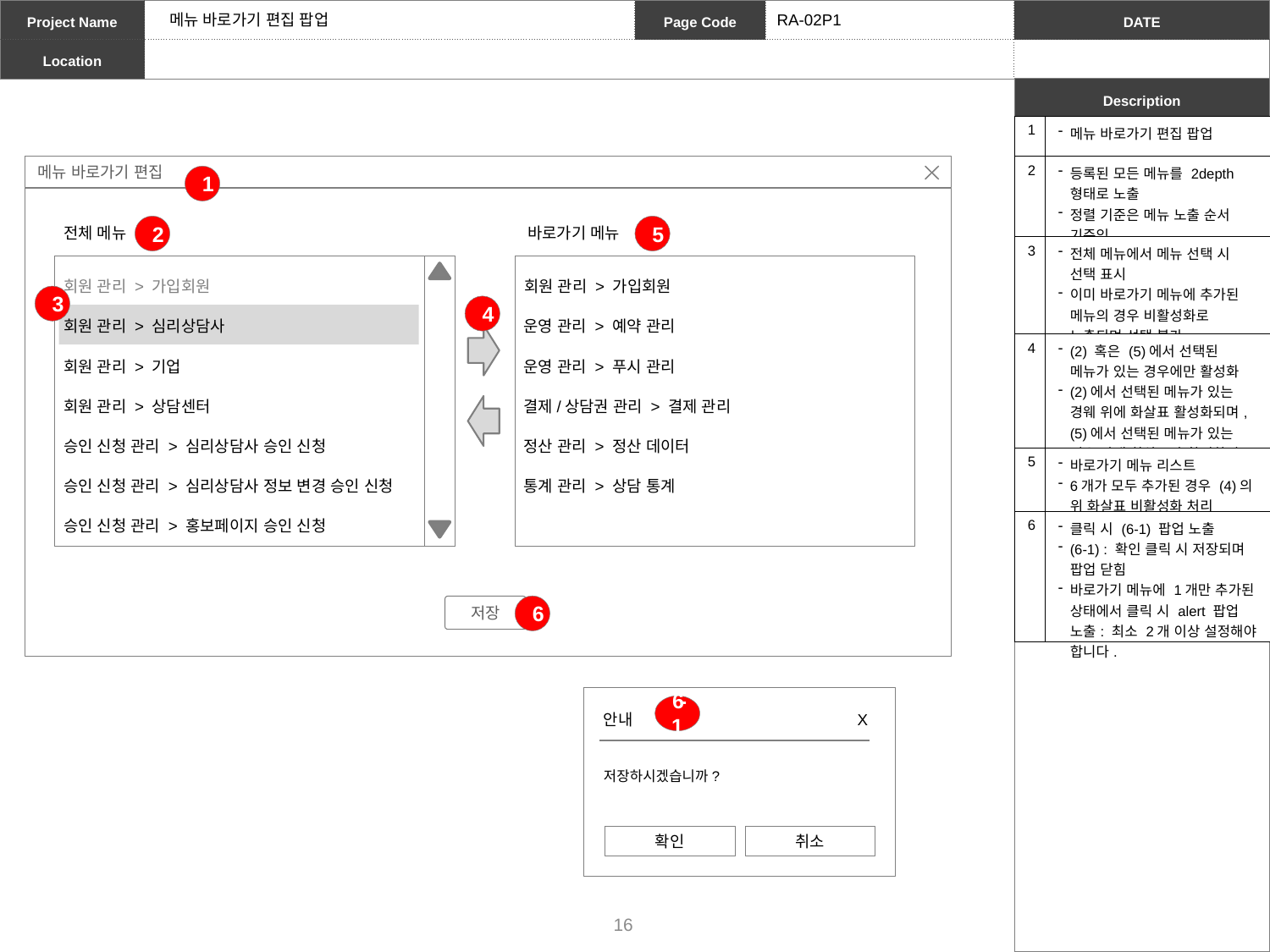

메뉴 바로가기 편집 팝업
RA-02P1
| 1 | 메뉴 바로가기 편집 팝업 |
| --- | --- |
| 2 | 등록된 모든 메뉴를 2depth 형태로 노출 정렬 기준은 메뉴 노출 순서 기준임 |
| 3 | 전체 메뉴에서 메뉴 선택 시 선택 표시 이미 바로가기 메뉴에 추가된 메뉴의 경우 비활성화로 노출되며 선택 불가 |
| 4 | (2) 혹은 (5)에서 선택된 메뉴가 있는 경우에만 활성화 (2)에서 선택된 메뉴가 있는 경웨 위에 화살표 활성화되며, (5)에서 선택된 메뉴가 있는 경우 아래 화살표가 활성화됨 |
| 5 | 바로가기 메뉴 리스트 6개가 모두 추가된 경우 (4)의 위 화살표 비활성화 처리 |
| 6 | 클릭 시 (6-1) 팝업 노출 (6-1) : 확인 클릭 시 저장되며 팝업 닫힘 바로가기 메뉴에 1개만 추가된 상태에서 클릭 시 alert 팝업 노출: 최소 2개 이상 설정해야 합니다. |
메뉴 바로가기 편집

전체 메뉴
바로가기 메뉴

회원 관리 > 가입회원
회원 관리 > 가입회원

회원 관리 > 심리상담사
운영 관리 > 예약 관리

회원 관리 > 기업
운영 관리 > 푸시 관리
회원 관리 > 상담센터
결제/상담권 관리 > 결제 관리

승인 신청 관리 > 심리상담사 승인 신청
정산 관리 > 정산 데이터
승인 신청 관리 > 심리상담사 정보 변경 승인 신청
통계 관리 > 상담 통계
승인 신청 관리 > 홍보페이지 승인 신청

저장
1
2
5
3
4
6

안내
X
저장하시겠습니까?
확인
취소
6-1
16